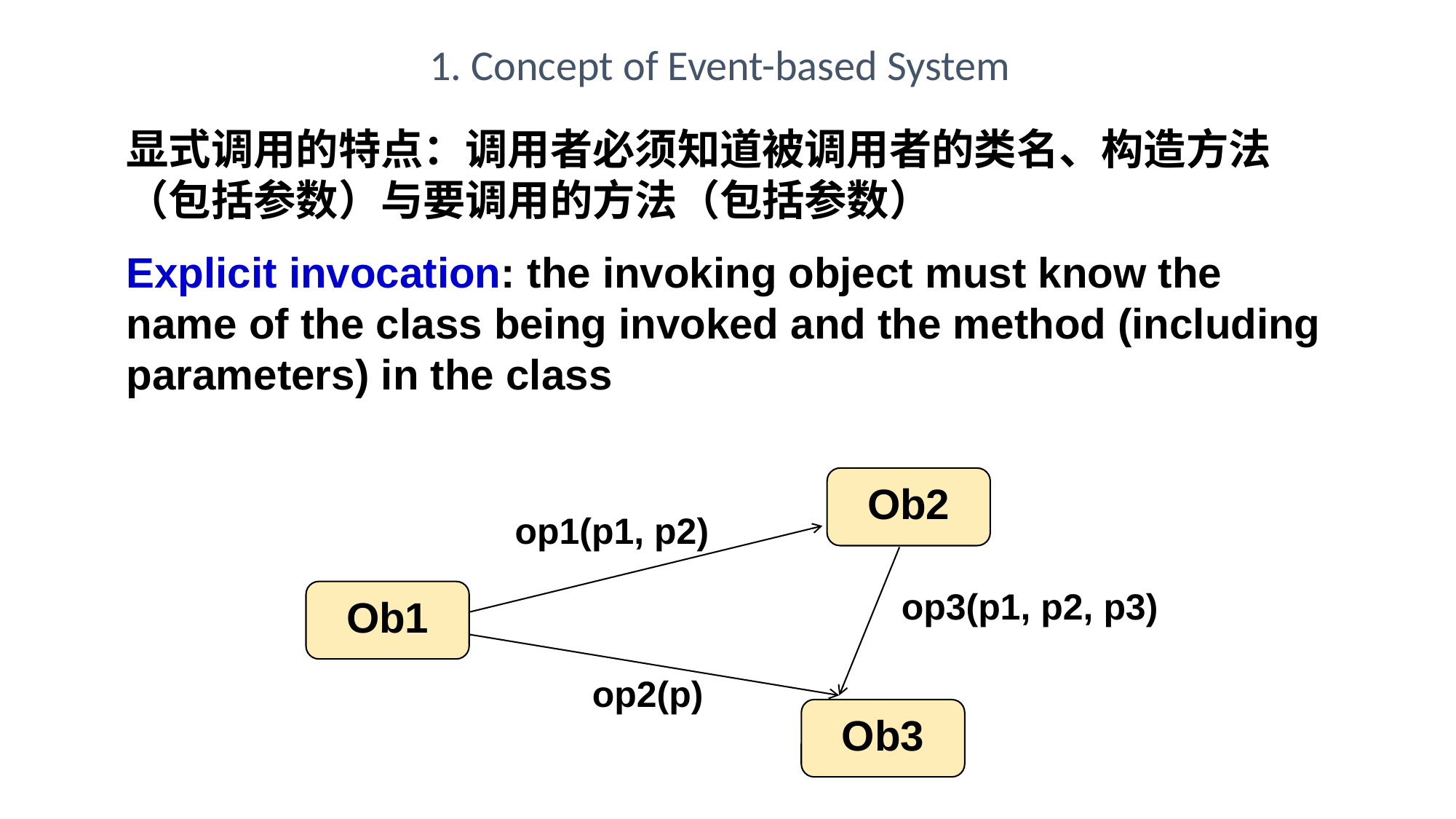

1. Concept of Event-based System
显式调用的特点：调用者必须知道被调用者的类名、构造方法（包括参数）与要调用的方法（包括参数）
Explicit invocation: the invoking object must know the name of the class being invoked and the method (including parameters) in the class
Ob2
op1(p1, p2)
op3(p1, p2, p3)
Ob1
op2(p)
Ob3